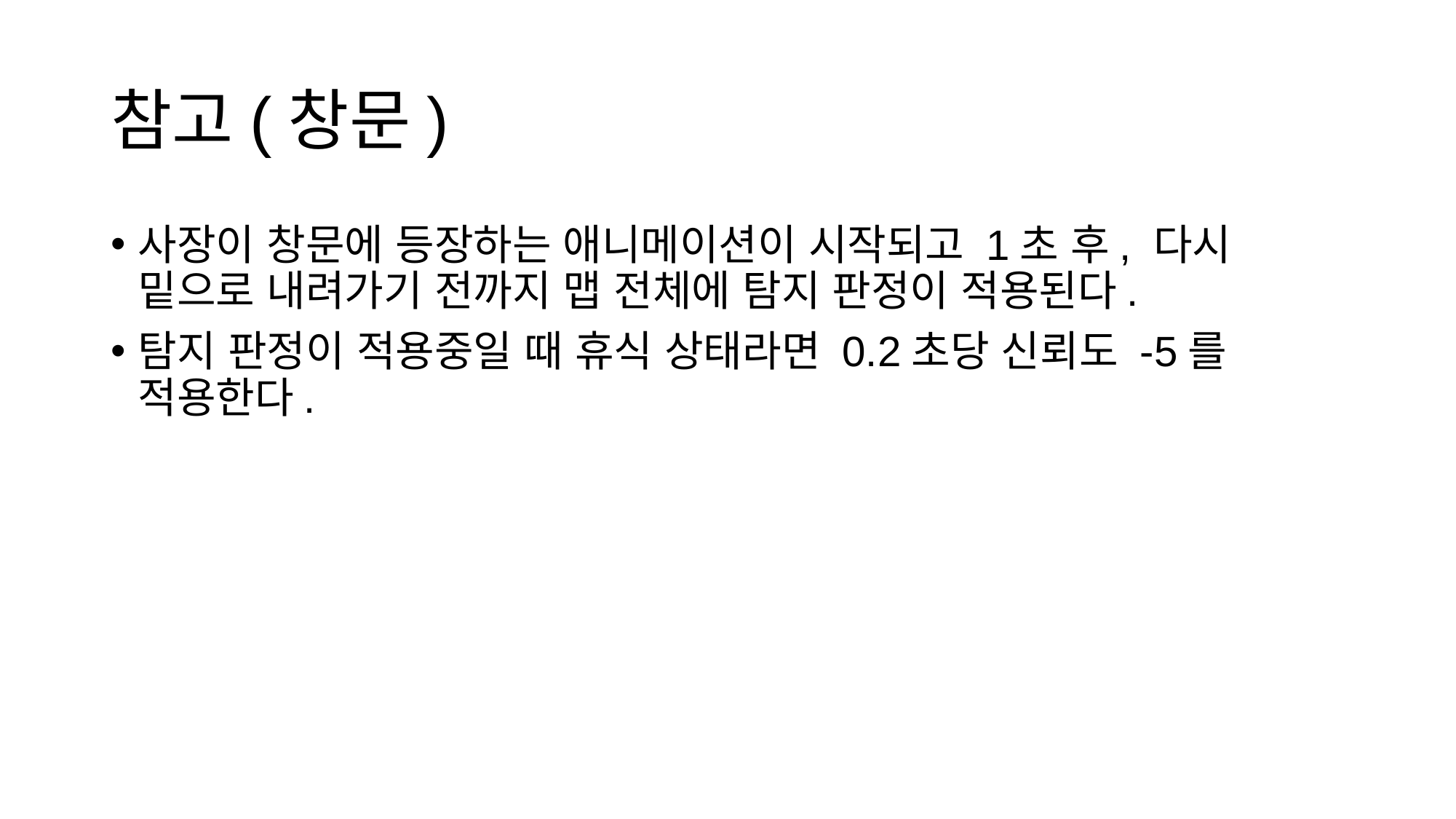

# 참고(창문)
사장이 창문에 등장하는 애니메이션이 시작되고 1초 후, 다시 밑으로 내려가기 전까지 맵 전체에 탐지 판정이 적용된다.
탐지 판정이 적용중일 때 휴식 상태라면 0.2초당 신뢰도 -5를 적용한다.